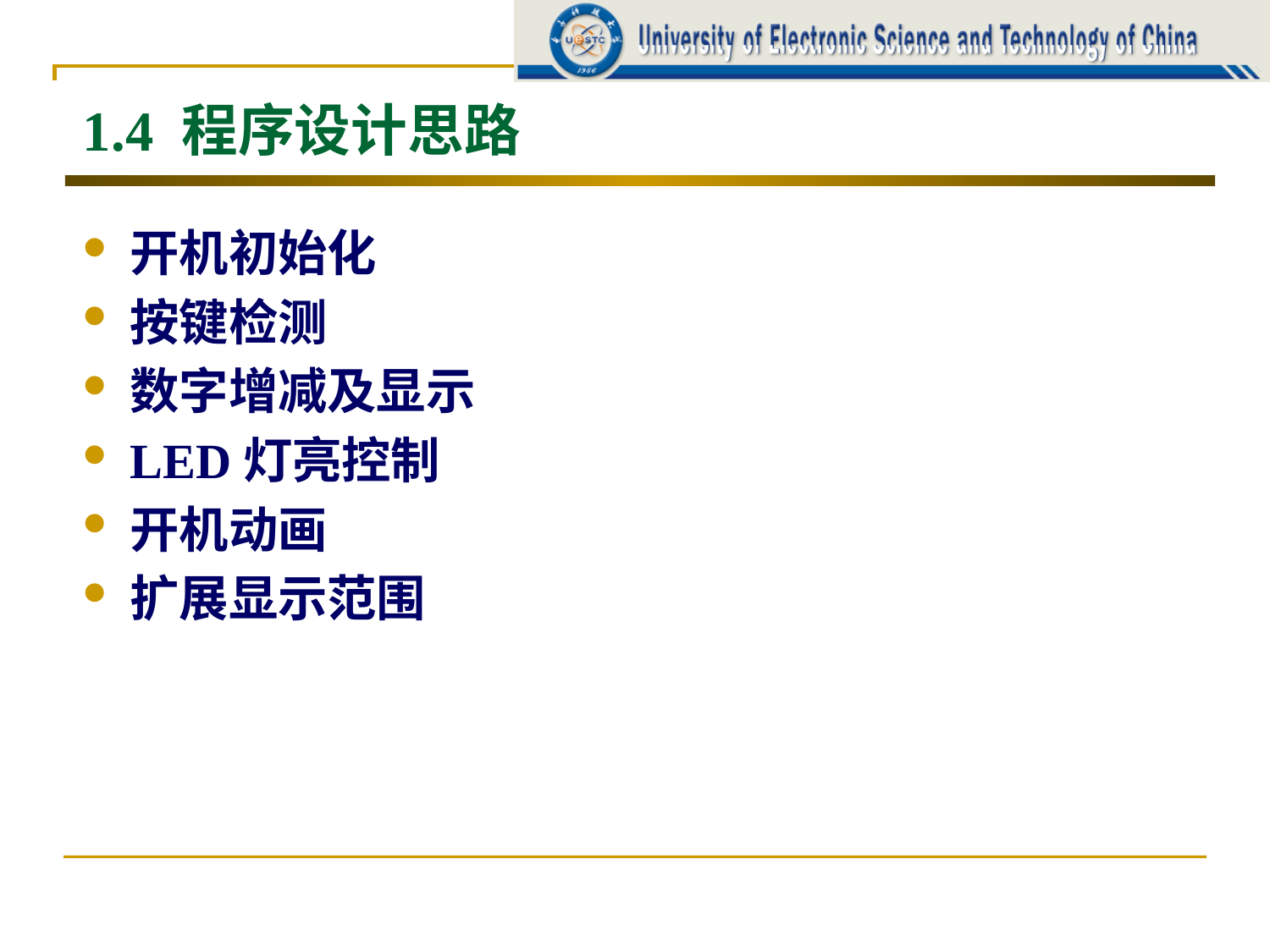

# 1.4 程序设计思路
开机初始化
按键检测
数字增减及显示
LED灯亮控制
开机动画
扩展显示范围